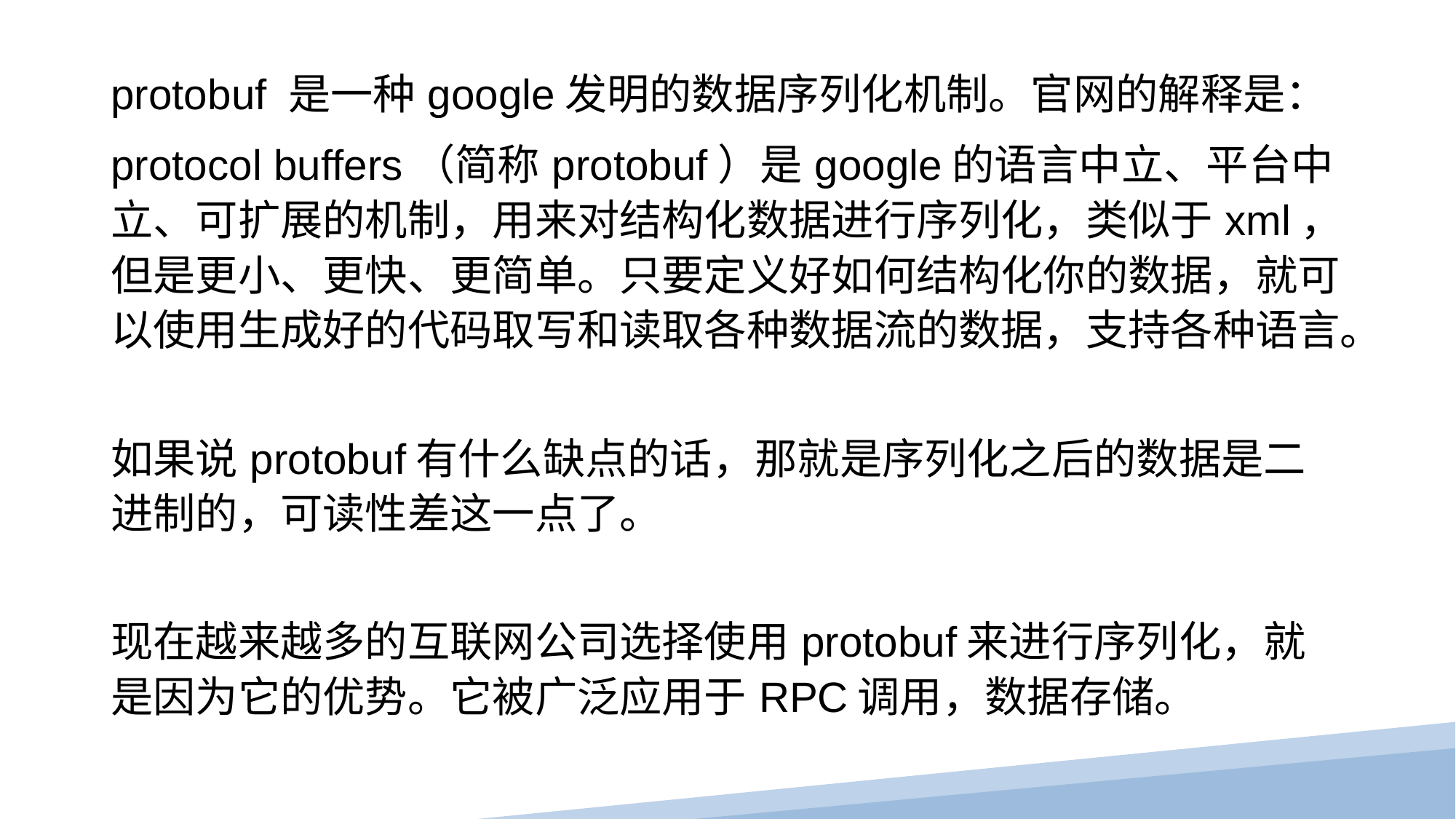

protobuf 是一种google发明的数据序列化机制。官网的解释是：
protocol buffers（简称protobuf）是google的语言中立、平台中立、可扩展的机制，用来对结构化数据进行序列化，类似于xml，但是更小、更快、更简单。只要定义好如何结构化你的数据，就可以使用生成好的代码取写和读取各种数据流的数据，支持各种语言。

如果说protobuf有什么缺点的话，那就是序列化之后的数据是二进制的，可读性差这一点了。

现在越来越多的互联网公司选择使用protobuf来进行序列化，就是因为它的优势。它被广泛应用于RPC调用，数据存储。